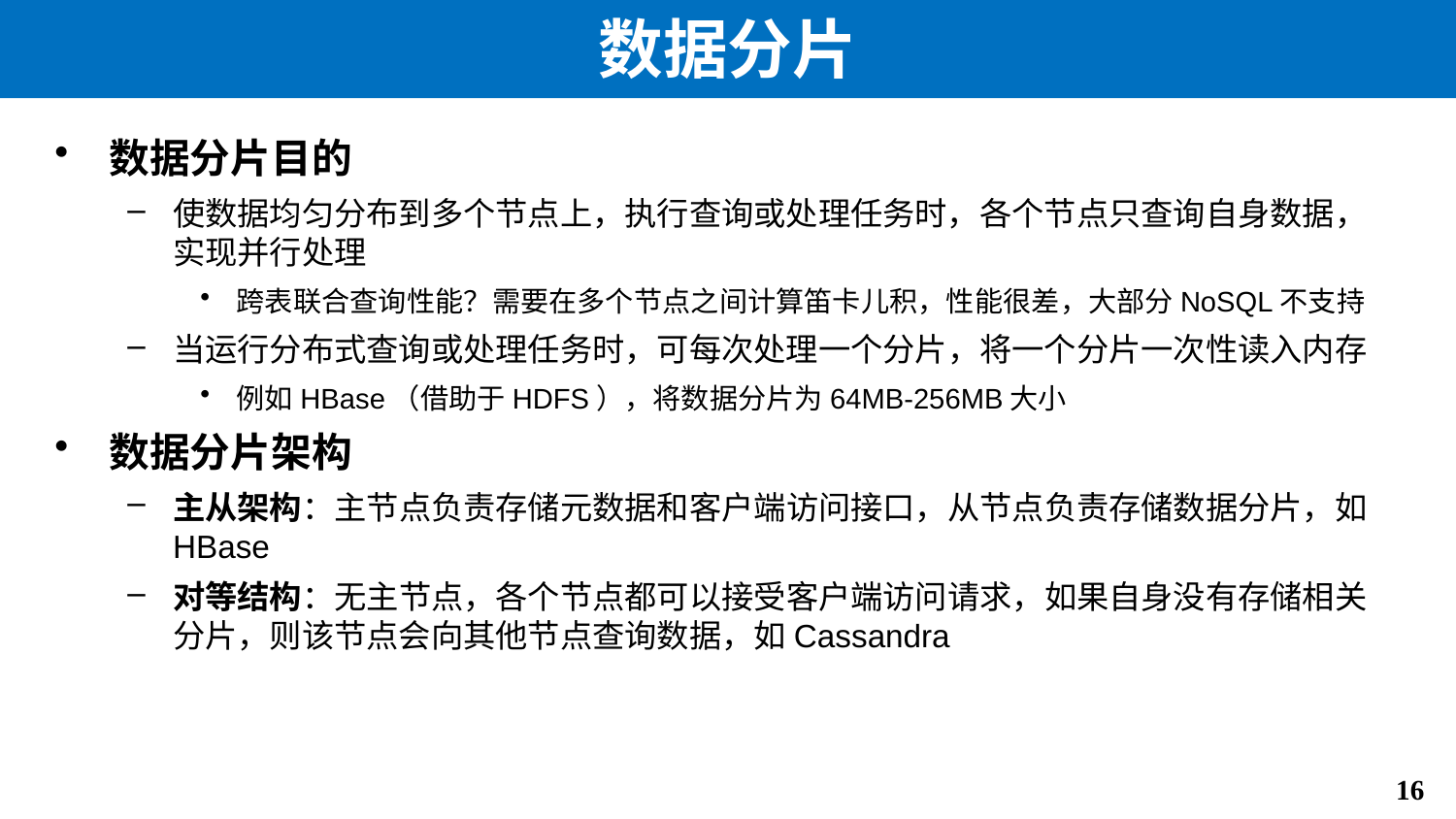

# 数据分片
数据分片目的
使数据均匀分布到多个节点上，执行查询或处理任务时，各个节点只查询自身数据，实现并行处理
跨表联合查询性能？需要在多个节点之间计算笛卡儿积，性能很差，大部分NoSQL不支持
当运行分布式查询或处理任务时，可每次处理一个分片，将一个分片一次性读入内存
例如HBase（借助于HDFS），将数据分片为64MB-256MB大小
数据分片架构
主从架构：主节点负责存储元数据和客户端访问接口，从节点负责存储数据分片，如HBase
对等结构：无主节点，各个节点都可以接受客户端访问请求，如果自身没有存储相关分片，则该节点会向其他节点查询数据，如Cassandra